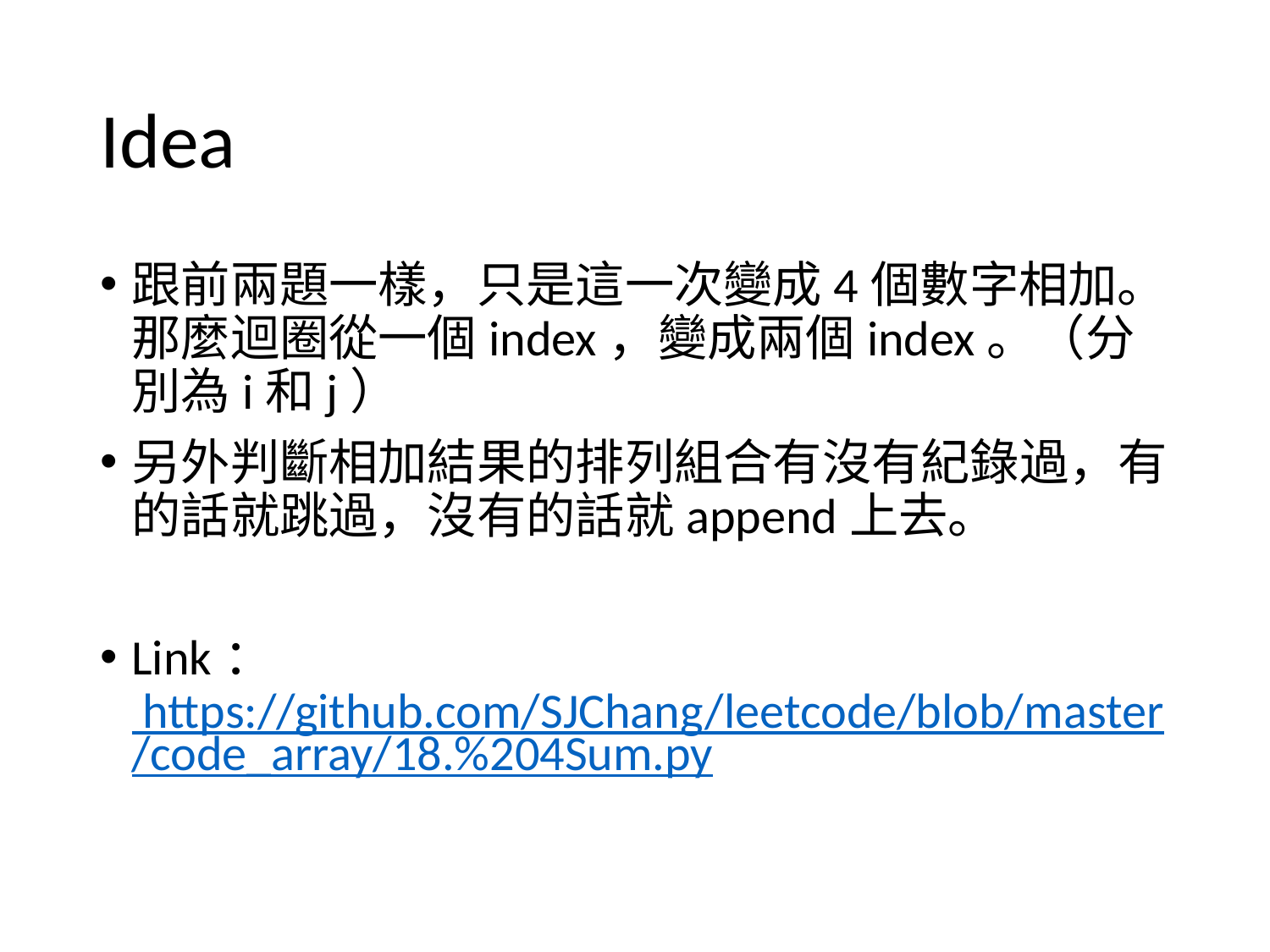

# Idea
跟前兩題一樣，只是這一次變成4個數字相加。那麼迴圈從一個index，變成兩個index。（分別為i和j）
另外判斷相加結果的排列組合有沒有紀錄過，有的話就跳過，沒有的話就append上去。

Link： https://github.com/SJChang/leetcode/blob/master/code_array/18.%204Sum.py